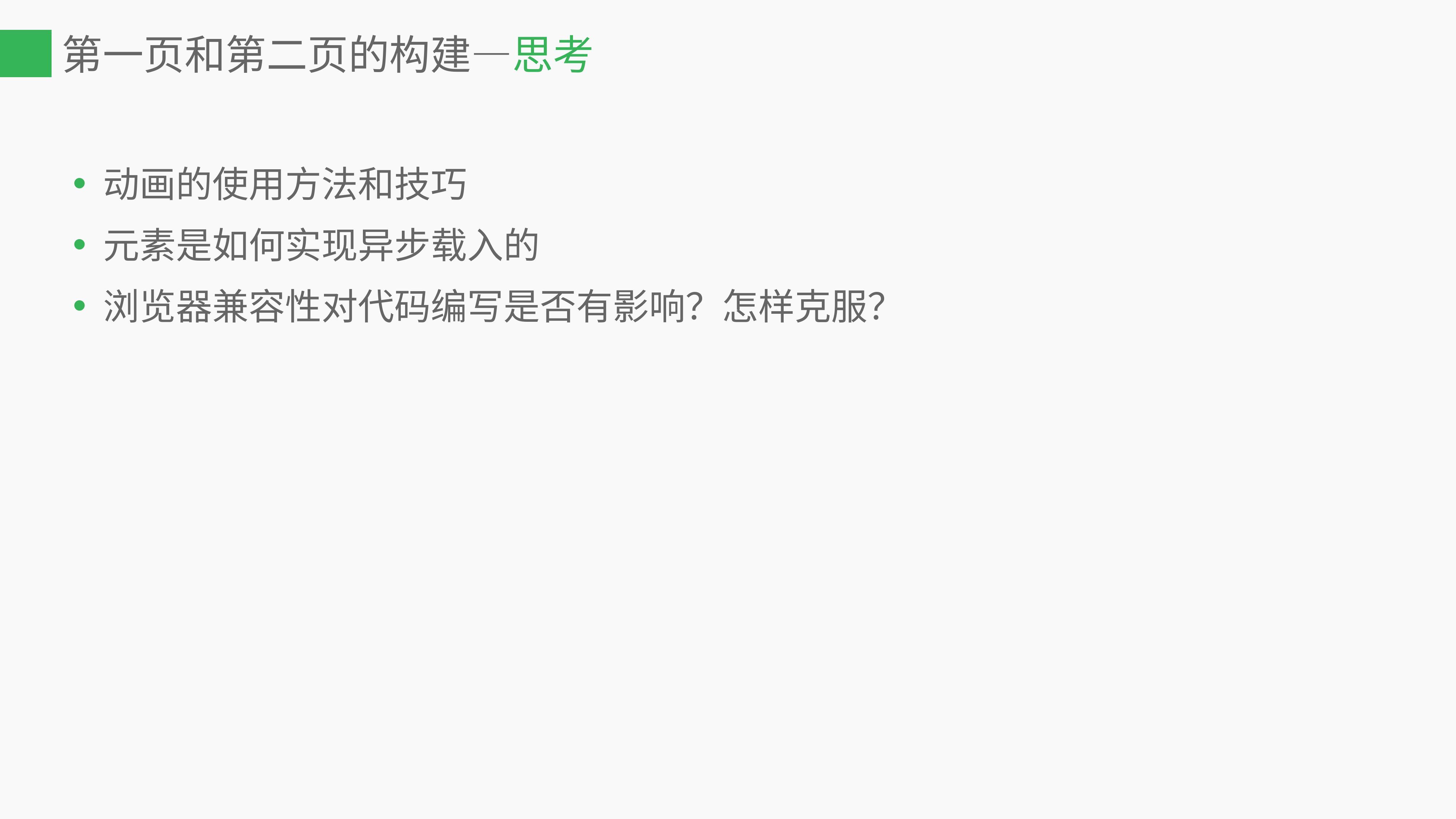

# 第一页和第二页的构建—思考
动画的使用方法和技巧
元素是如何实现异步载入的
浏览器兼容性对代码编写是否有影响？怎样克服？